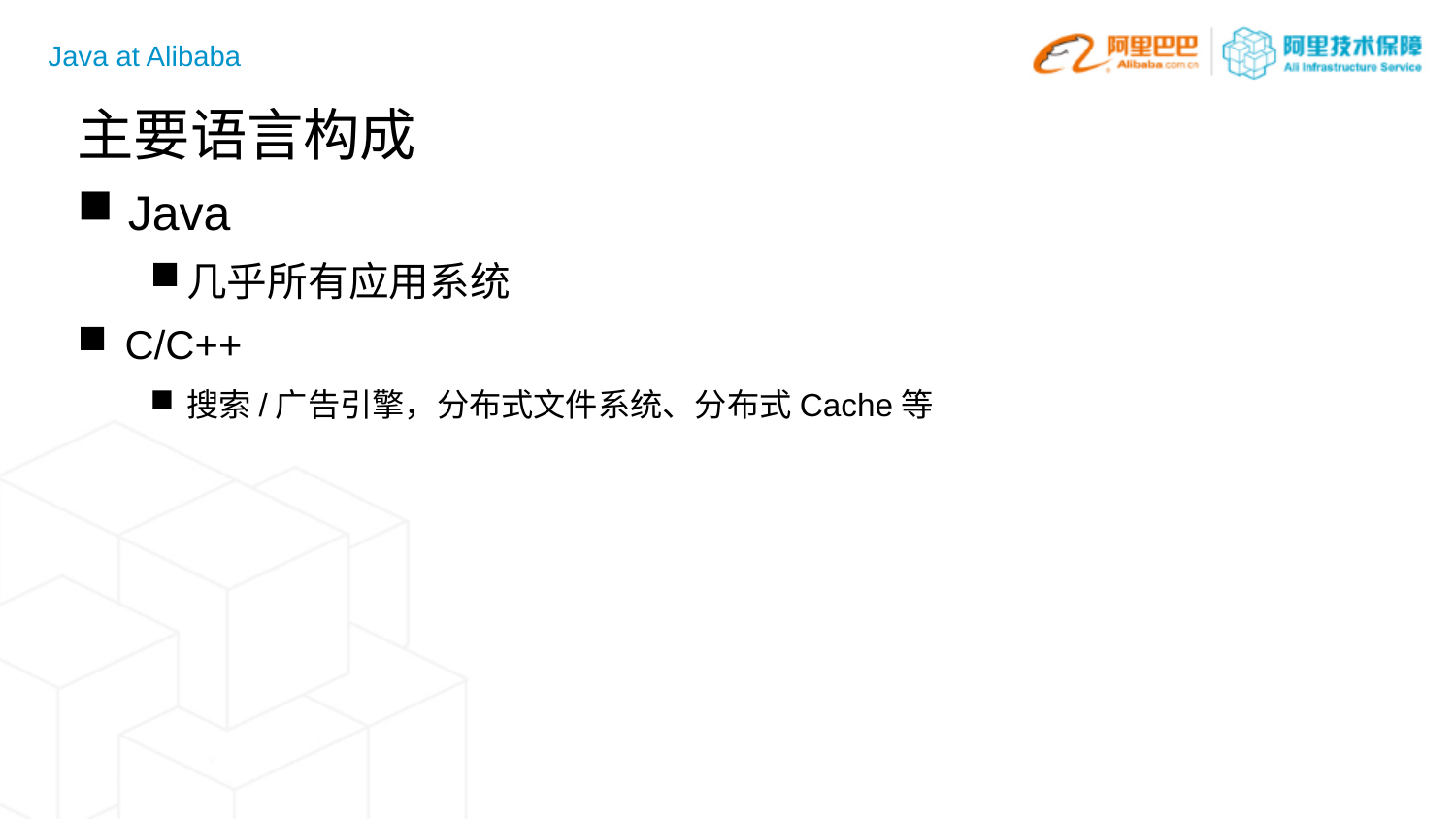

Java at Alibaba
主要语言构成
 Java
几乎所有应用系统
 C/C++
搜索/广告引擎，分布式文件系统、分布式Cache等